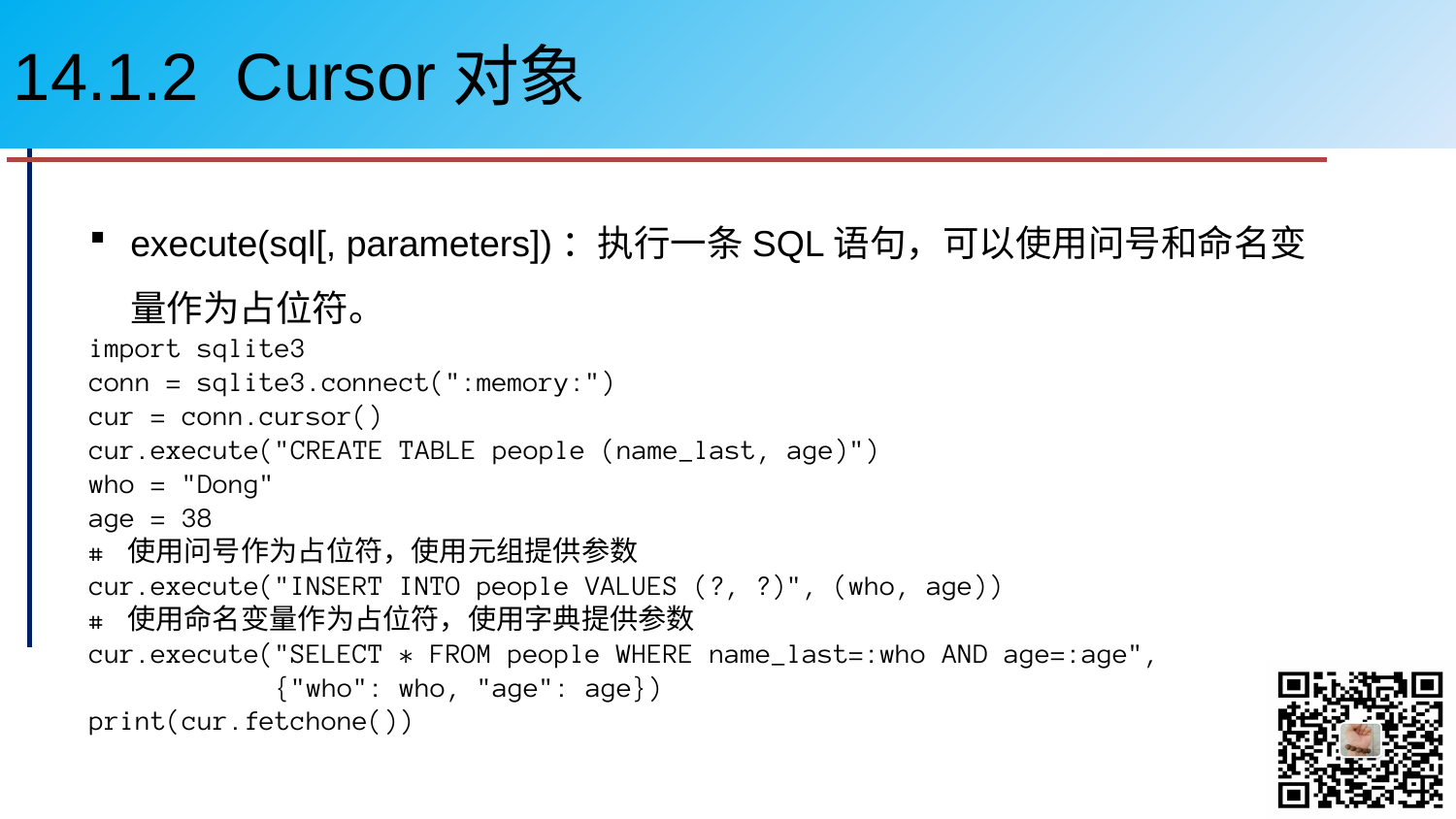

# 14.1.2  Cursor对象
execute(sql[, parameters])：执行一条SQL语句，可以使用问号和命名变量作为占位符。
import sqlite3
conn = sqlite3.connect(":memory:")
cur = conn.cursor()
cur.execute("CREATE TABLE people (name_last, age)")
who = "Dong"
age = 38
# 使用问号作为占位符，使用元组提供参数
cur.execute("INSERT INTO people VALUES (?, ?)", (who, age))
# 使用命名变量作为占位符，使用字典提供参数
cur.execute("SELECT * FROM people WHERE name_last=:who AND age=:age",
            {"who": who, "age": age})
print(cur.fetchone())